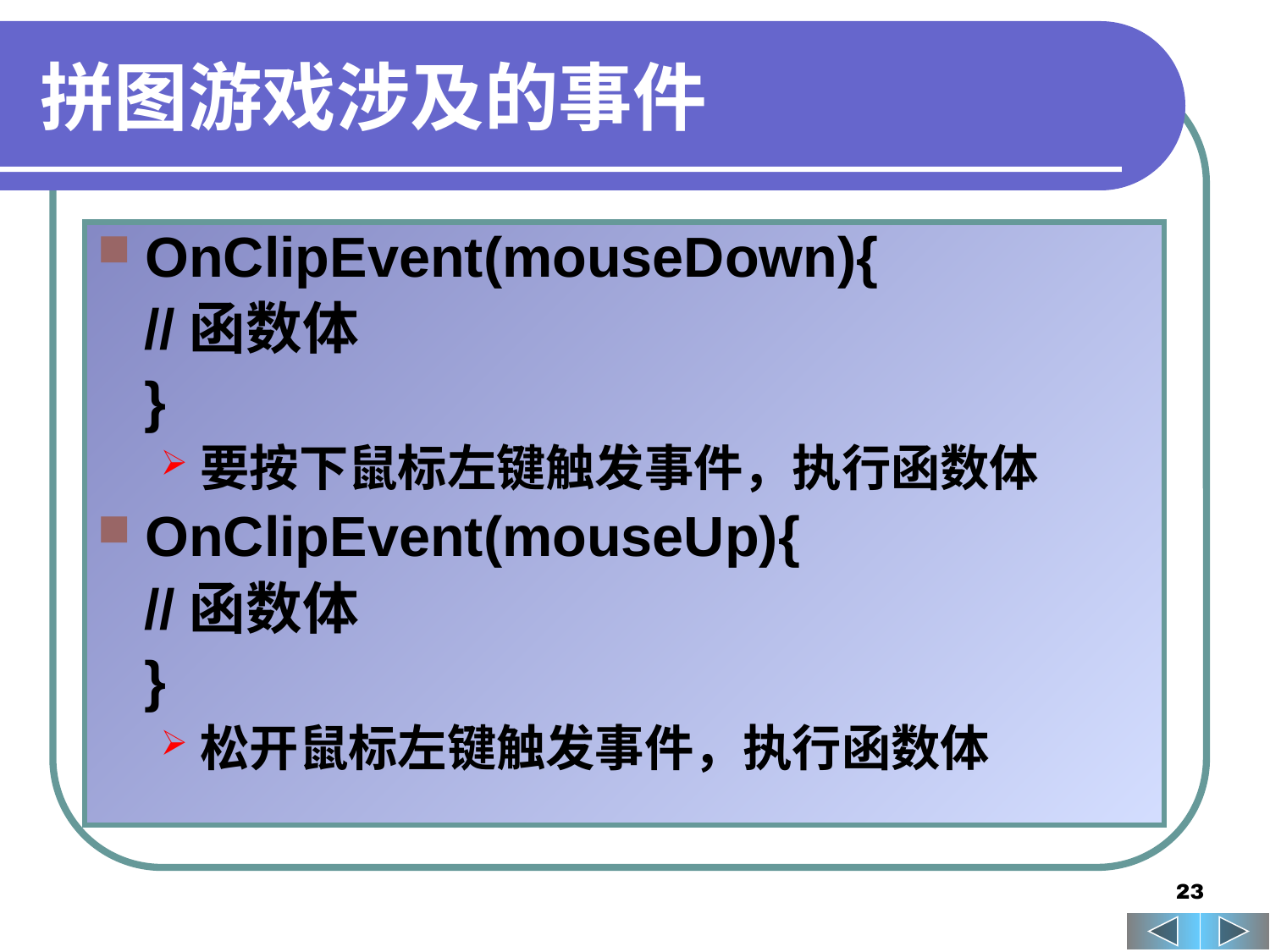

# 拼图游戏涉及的事件
OnClipEvent(mouseDown){
   //函数体
   }
要按下鼠标左键触发事件，执行函数体
OnClipEvent(mouseUp){
   //函数体
   }
松开鼠标左键触发事件，执行函数体
23